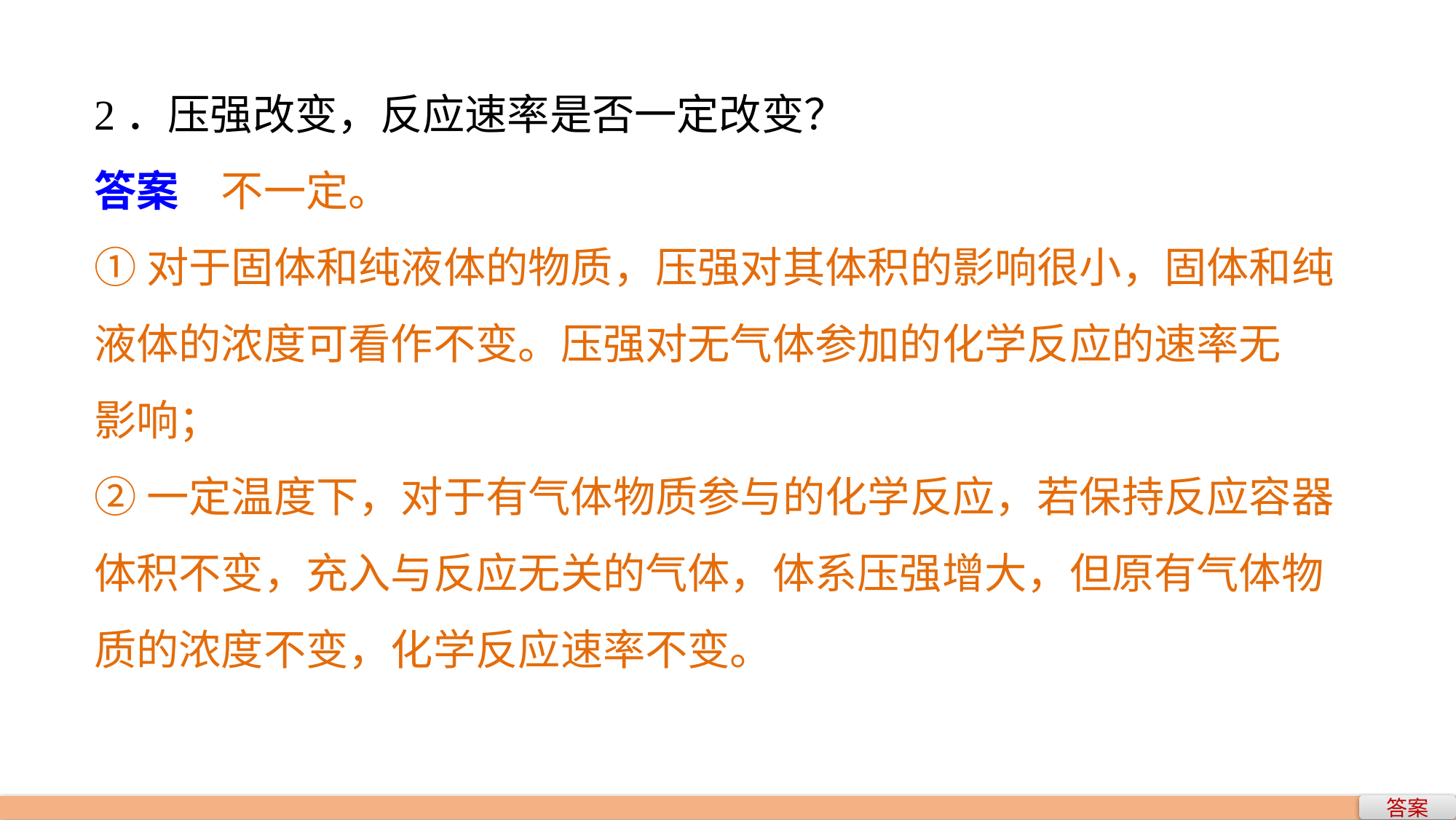

2．压强改变，反应速率是否一定改变？
答案　不一定。
①对于固体和纯液体的物质，压强对其体积的影响很小，固体和纯液体的浓度可看作不变。压强对无气体参加的化学反应的速率无
影响；
②一定温度下，对于有气体物质参与的化学反应，若保持反应容器体积不变，充入与反应无关的气体，体系压强增大，但原有气体物质的浓度不变，化学反应速率不变。
答案